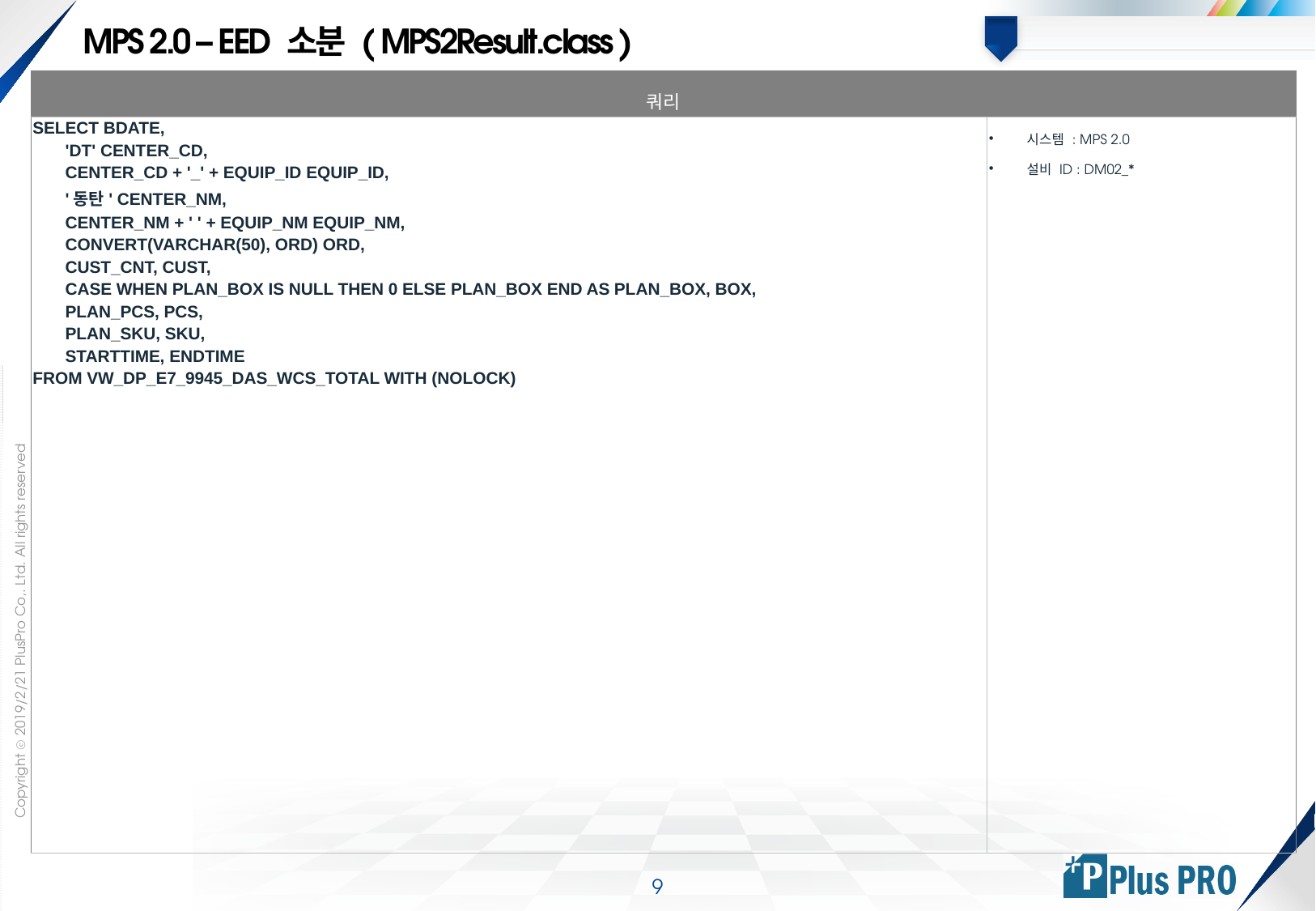

# MPS 2.0 – EED 소분 ( MPS2Result.class )

| 쿼리 |  |
| --- | --- |
| SELECT BDATE, 'DT' CENTER\_CD, CENTER\_CD + '\_' + EQUIP\_ID EQUIP\_ID, '동탄' CENTER\_NM, CENTER\_NM + ' ' + EQUIP\_NM EQUIP\_NM, CONVERT(VARCHAR(50), ORD) ORD, CUST\_CNT, CUST, CASE WHEN PLAN\_BOX IS NULL THEN 0 ELSE PLAN\_BOX END AS PLAN\_BOX, BOX, PLAN\_PCS, PCS, PLAN\_SKU, SKU, STARTTIME, ENDTIME FROM VW\_DP\_E7\_9945\_DAS\_WCS\_TOTAL WITH (NOLOCK) | 시스템 : MPS 2.0 설비 ID : DM02\_\* |
9